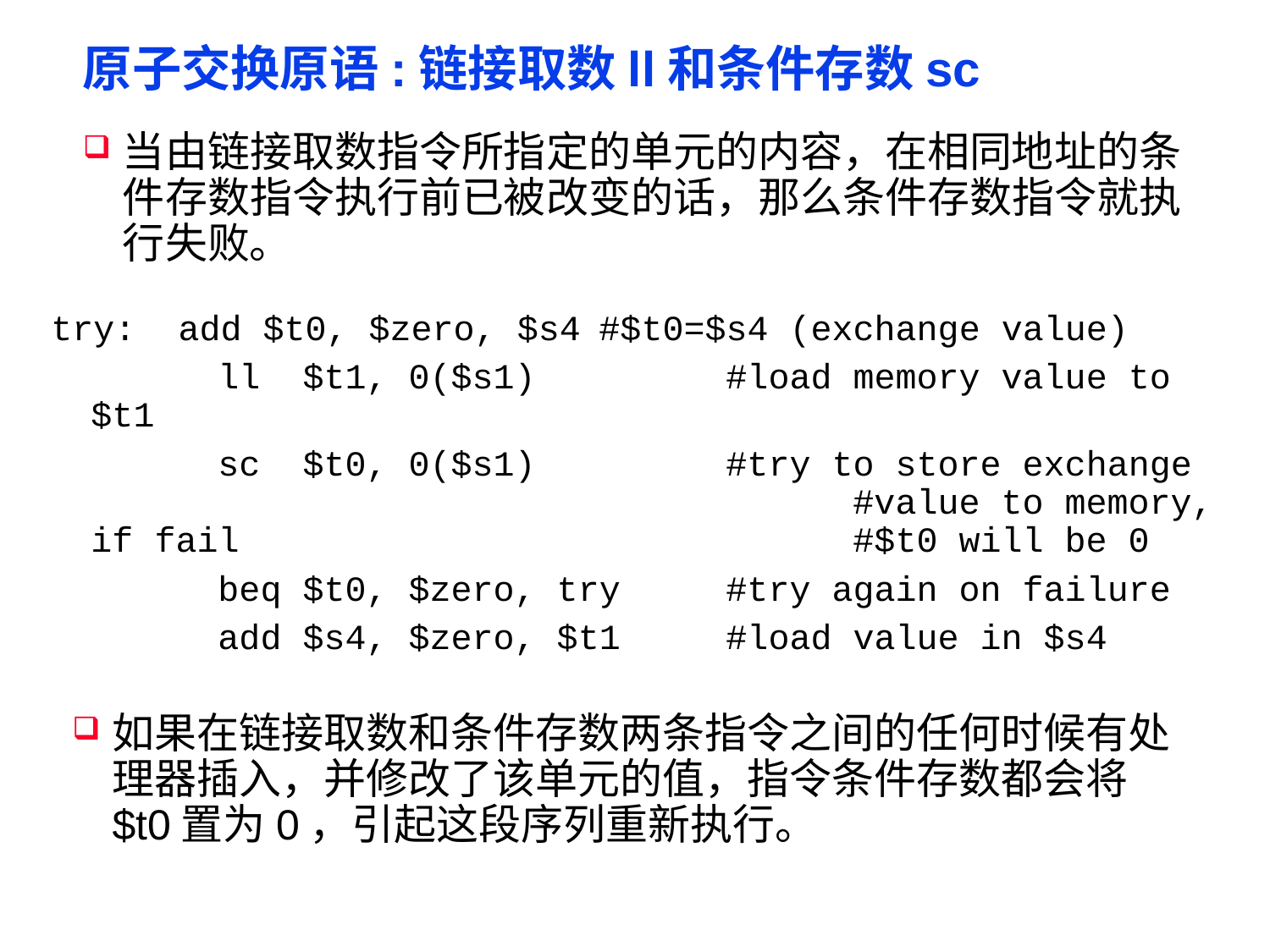

# 原子交换原语:链接取数ll和条件存数sc
当由链接取数指令所指定的单元的内容，在相同地址的条件存数指令执行前已被改变的话，那么条件存数指令就执行失败。
try:  add $t0, $zero, $s4	#$t0=$s4 (exchange value)
		ll  $t1, 0($s1)		#load memory value to $t1
		sc  $t0, 0($s1)		#try to store exchange						#value to memory, if fail					#$t0 will be 0
		beq $t0, $zero, try	#try again on failure
		add $s4, $zero, $t1	#load value in $s4

如果在链接取数和条件存数两条指令之间的任何时候有处理器插入，并修改了该单元的值，指令条件存数都会将$t0置为0，引起这段序列重新执行。